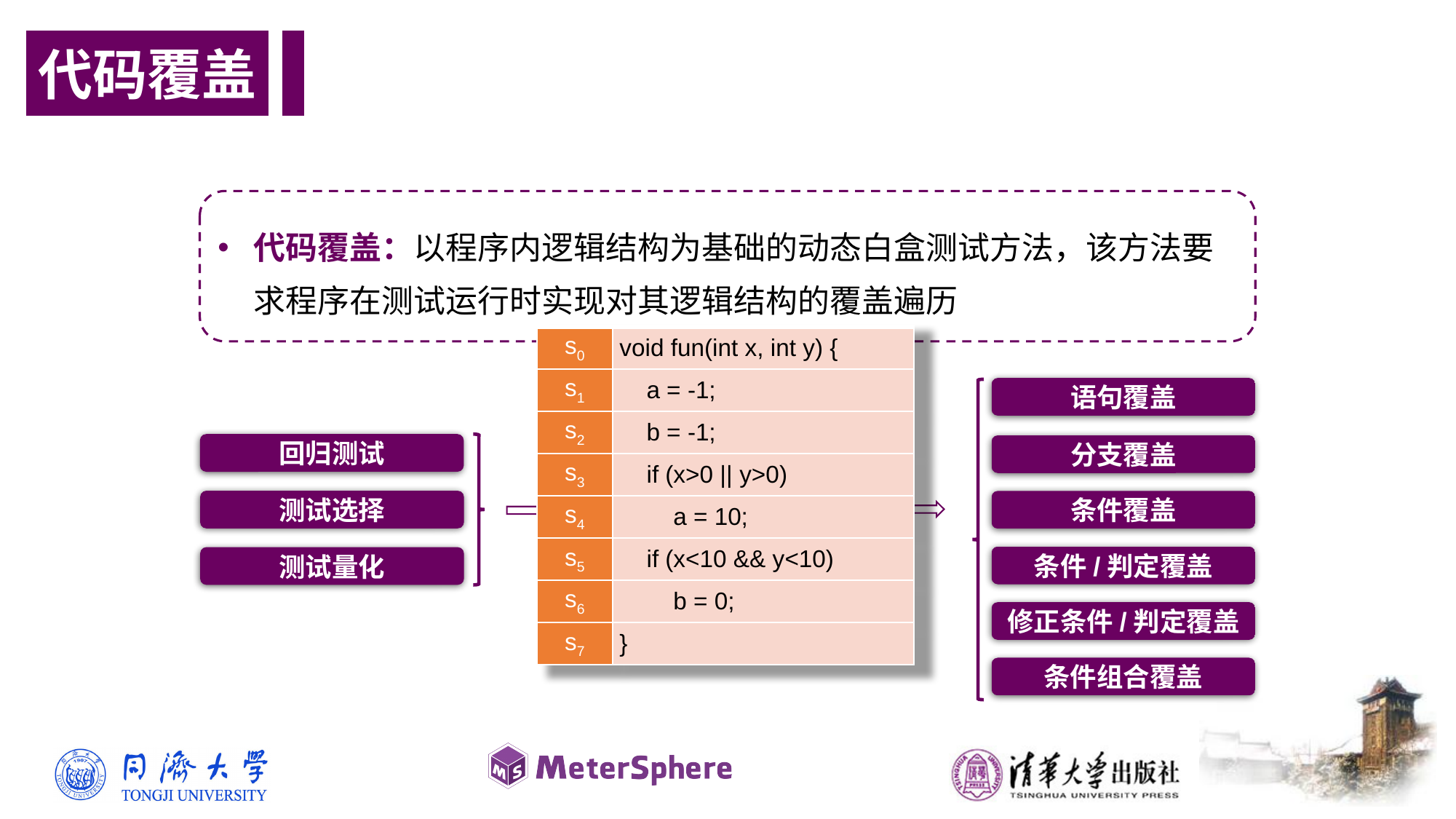

代码覆盖
代码覆盖：以程序内逻辑结构为基础的动态白盒测试方法，该方法要求程序在测试运行时实现对其逻辑结构的覆盖遍历
| s0 | void fun(int x, int y) { |
| --- | --- |
| s1 | a = -1; |
| s2 | b = -1; |
| s3 | if (x>0 || y>0) |
| s4 | a = 10; |
| s5 | if (x<10 && y<10) |
| s6 | b = 0; |
| s7 | } |
语句覆盖

回归测试

用于衡量测试充分性
分支覆盖
测试选择
条件覆盖
用于作为测试选择依据

条件/判定覆盖
测试量化
用于量化测试过程
修正条件/判定覆盖
条件组合覆盖